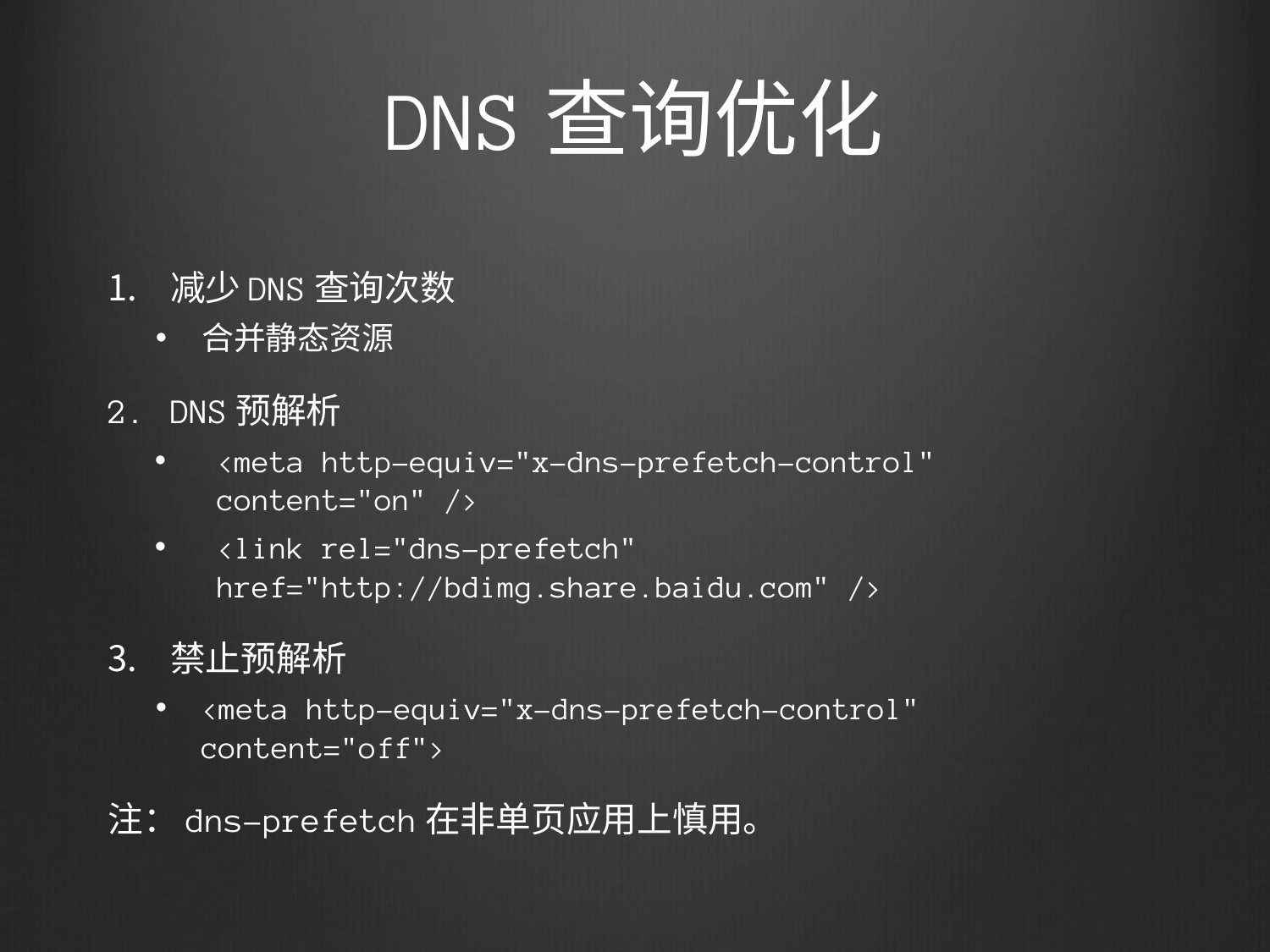

# DNS查询优化
减少DNS查询次数
合并静态资源
DNS预解析
<meta http-equiv="x-dns-prefetch-control" content="on" />
<link rel="dns-prefetch" href="http://bdimg.share.baidu.com" />
禁止预解析
<meta http-equiv="x-dns-prefetch-control" content="off">
注：dns-prefetch在非单页应用上慎用。